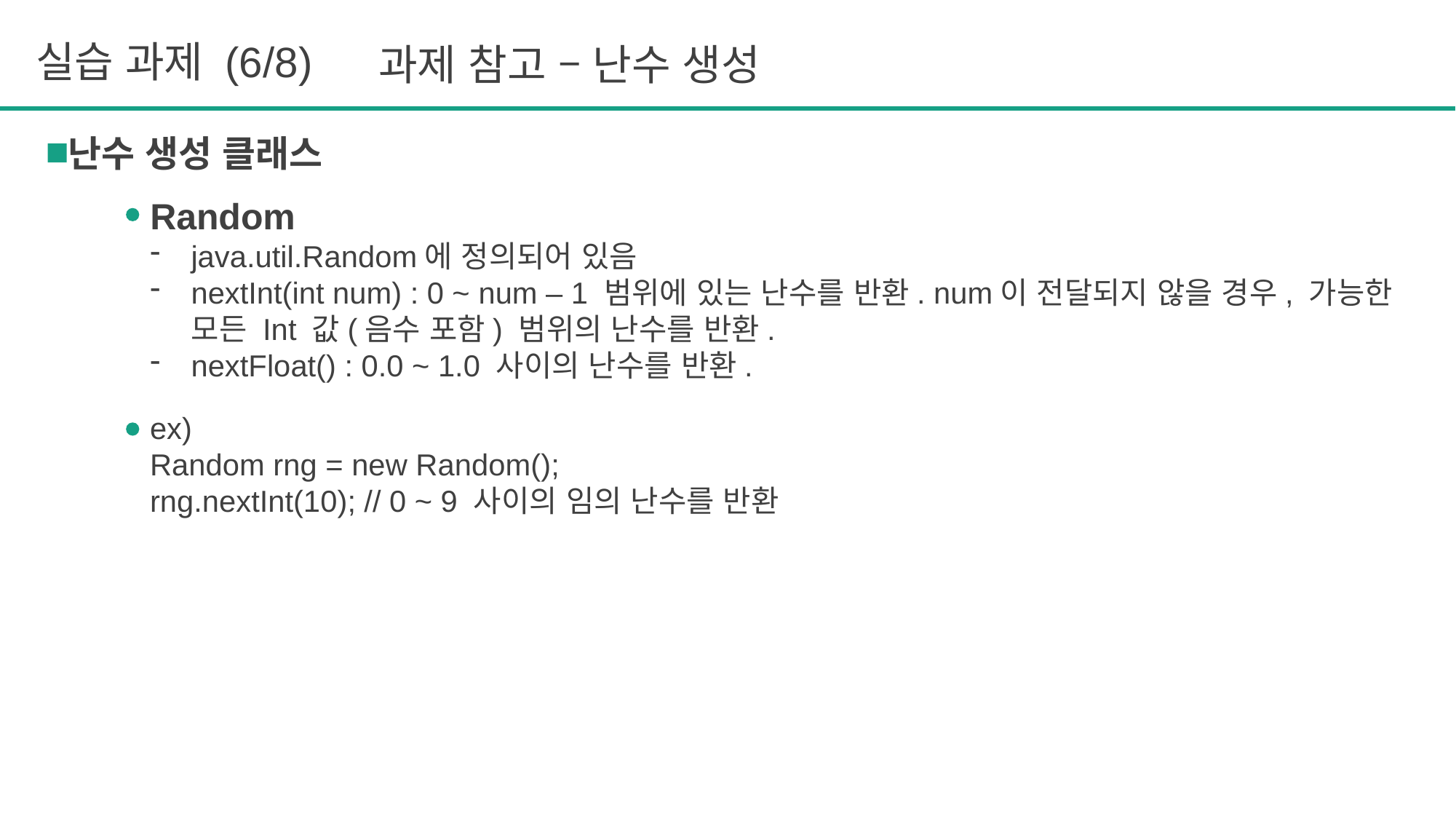

실습 과제 (6/8)
과제 참고 – 난수 생성
난수 생성 클래스

Random
java.util.Random에 정의되어 있음
nextInt(int num) : 0 ~ num – 1 범위에 있는 난수를 반환. num이 전달되지 않을 경우, 가능한 모든 Int 값(음수 포함) 범위의 난수를 반환.
nextFloat() : 0.0 ~ 1.0 사이의 난수를 반환.

ex)
Random rng = new Random();
rng.nextInt(10); // 0 ~ 9 사이의 임의 난수를 반환